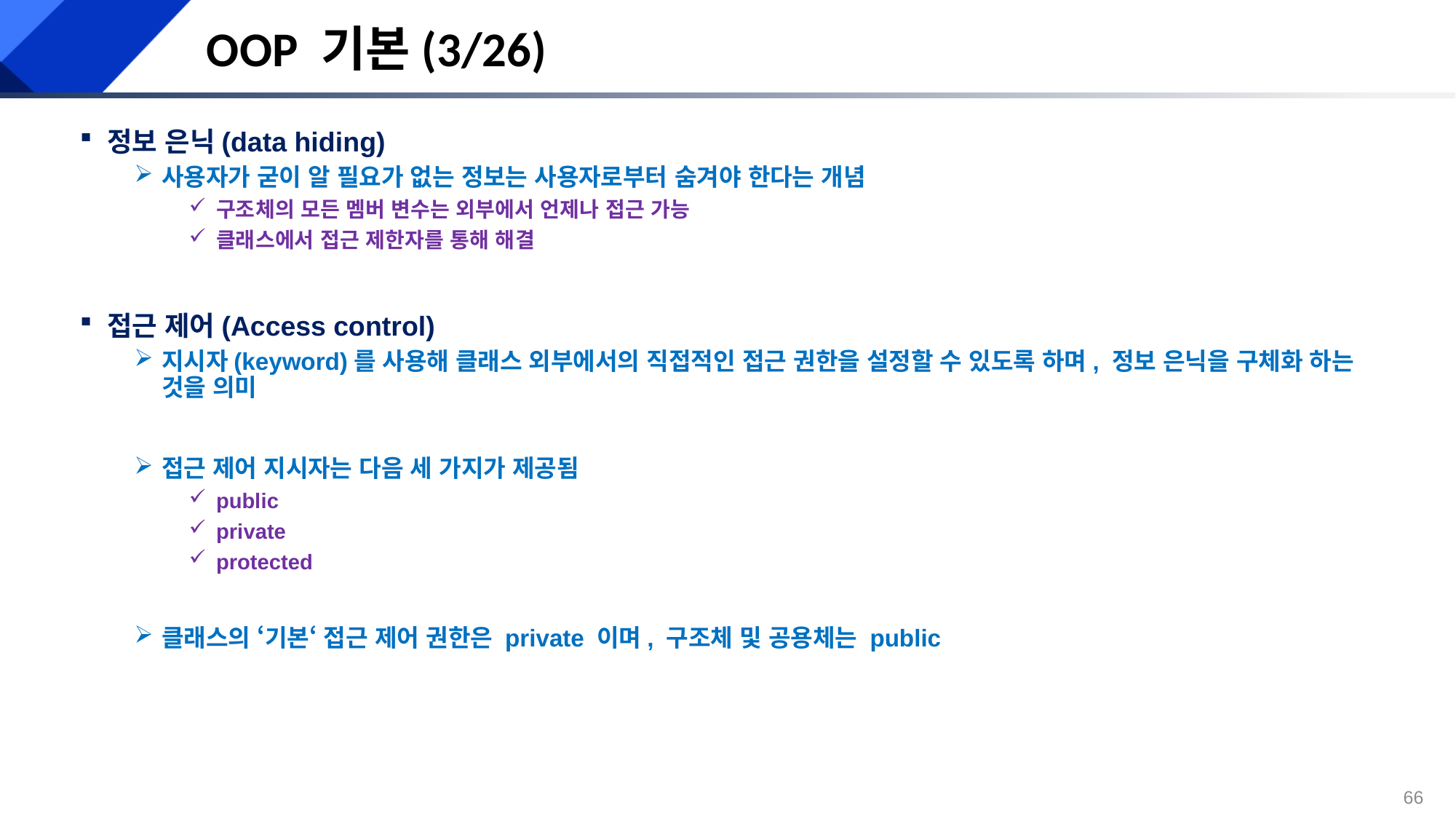

# OOP 기본(3/26)
정보 은닉(data hiding)
사용자가 굳이 알 필요가 없는 정보는 사용자로부터 숨겨야 한다는 개념
구조체의 모든 멤버 변수는 외부에서 언제나 접근 가능
클래스에서 접근 제한자를 통해 해결

접근 제어(Access control)
지시자(keyword)를 사용해 클래스 외부에서의 직접적인 접근 권한을 설정할 수 있도록 하며, 정보 은닉을 구체화 하는 것을 의미

접근 제어 지시자는 다음 세 가지가 제공됨
public
private
protected

클래스의 ‘기본‘ 접근 제어 권한은 private 이며, 구조체 및 공용체는 public
66